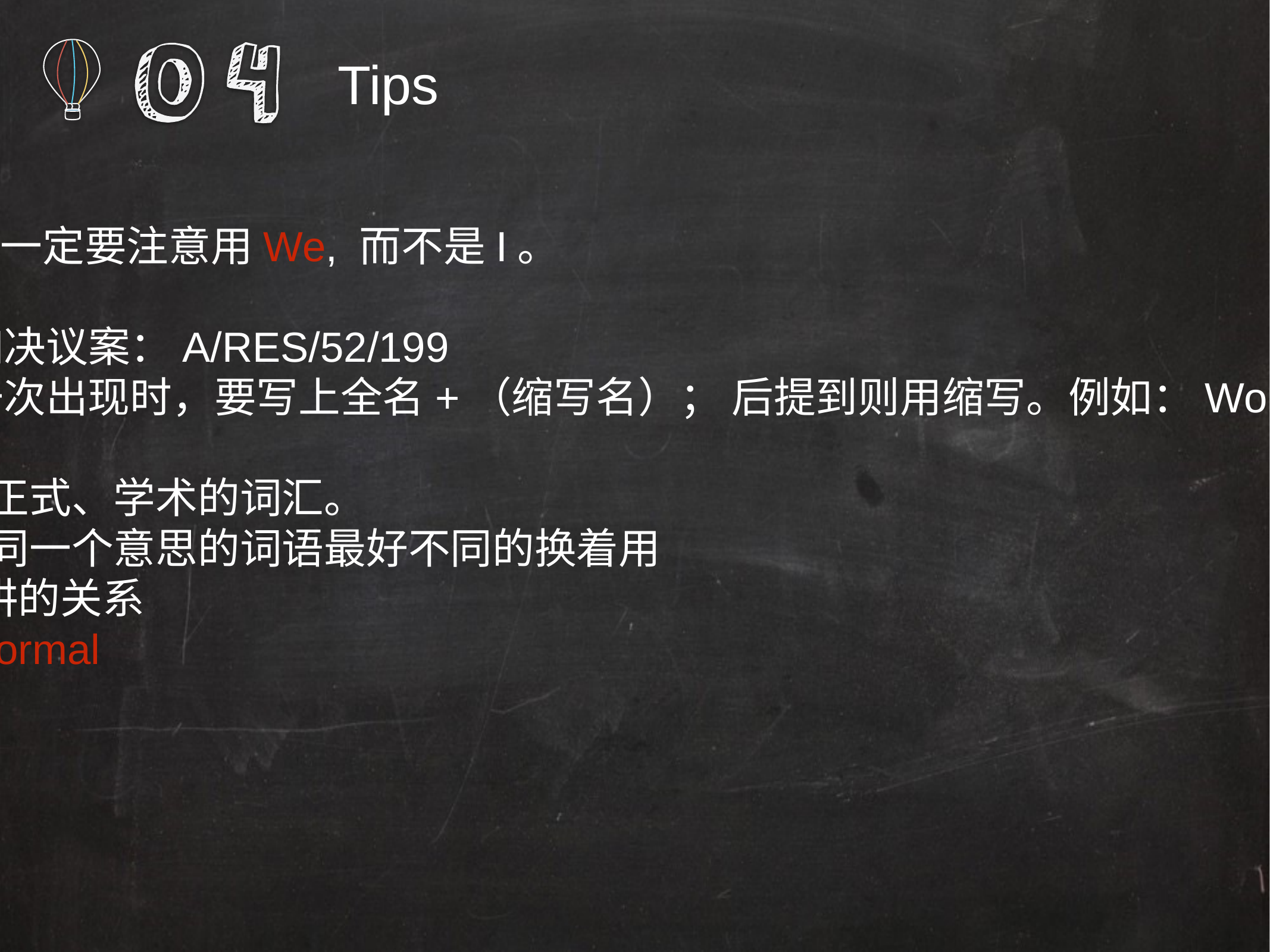

Tips
PP的主语如用第一人称，一定要注意用We, 而不是I。
PP的格式
     1）法律条文最好斜体，如决议案：A/RES/52/199
     2）在某个组织或会议第一次出现时，要写上全名+（缩写名）； 后提到则用缩写。例如：World Health Organization ( WHO)
选词
     1) 要注意学术性——选用正式、学术的词汇。
     2) 要注意多样性——表达同一个意思的词语最好不同的换着用
明确立场文件与第一轮演讲的关系
      Written-Formal     Oral-Informal
立场文件要切合国家身份。